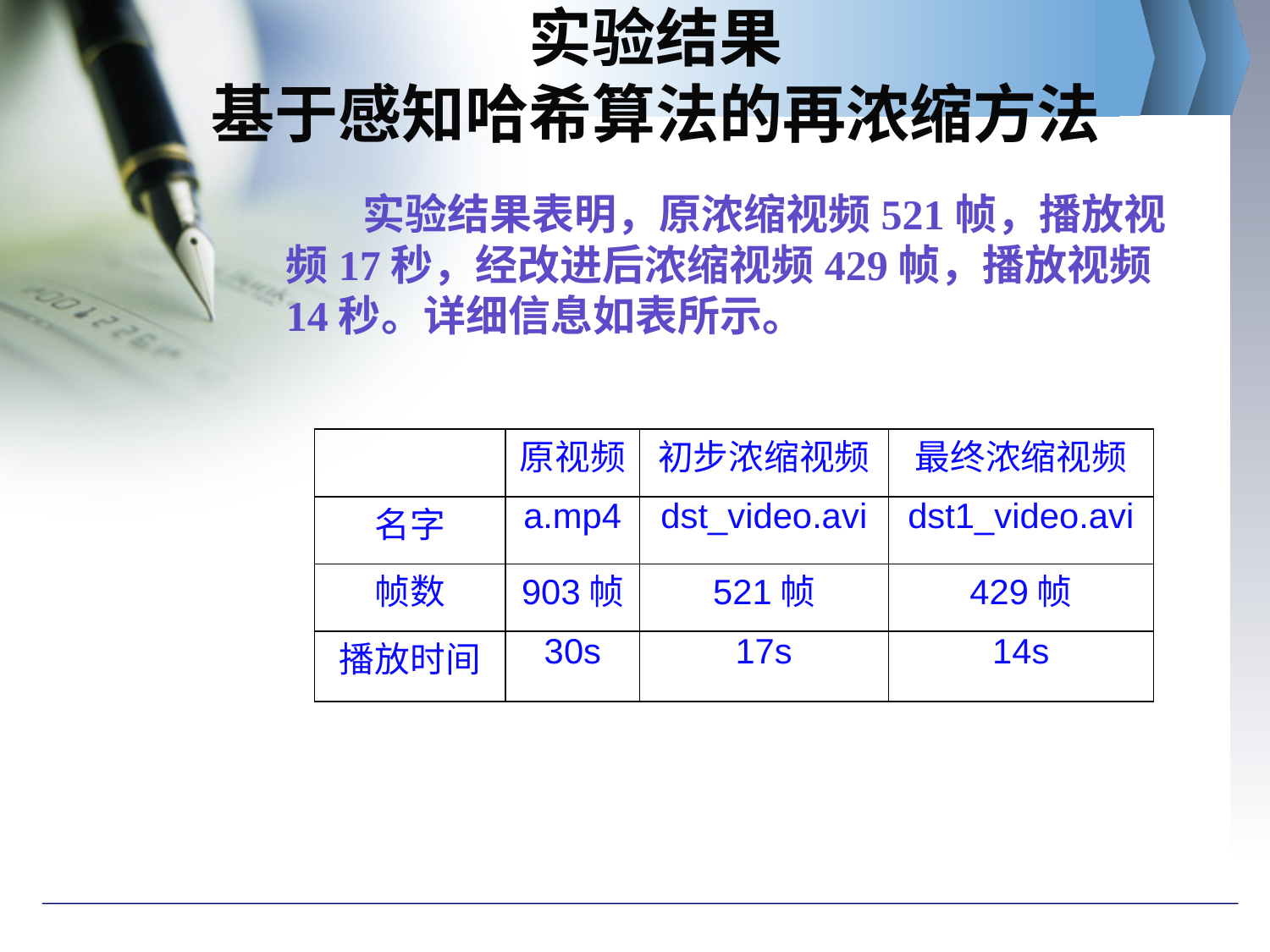

# 实验结果 基于感知哈希算法的再浓缩方法
       实验结果表明，原浓缩视频521帧，播放视频17秒，经改进后浓缩视频429帧，播放视频14秒。详细信息如表所示。
|  | 原视频 | 初步浓缩视频 | 最终浓缩视频 |
| --- | --- | --- | --- |
| 名字 | a.mp4 | dst\_video.avi | dst1\_video.avi |
| 帧数 | 903帧 | 521帧 | 429帧 |
| 播放时间 | 30s | 17s | 14s |